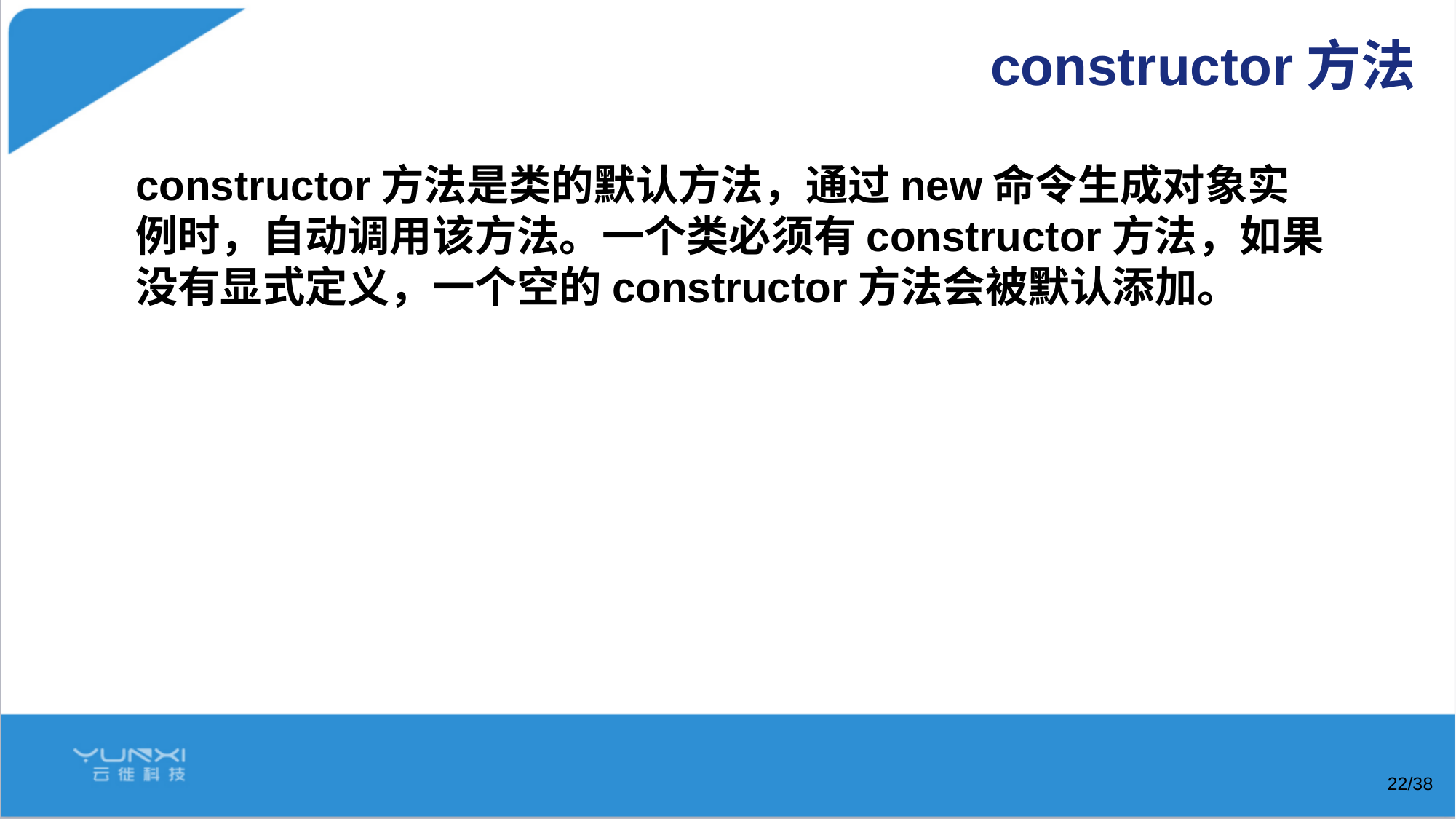

# constructor方法
constructor方法是类的默认方法，通过new命令生成对象实例时，自动调用该方法。一个类必须有constructor方法，如果没有显式定义，一个空的constructor方法会被默认添加。
22/38